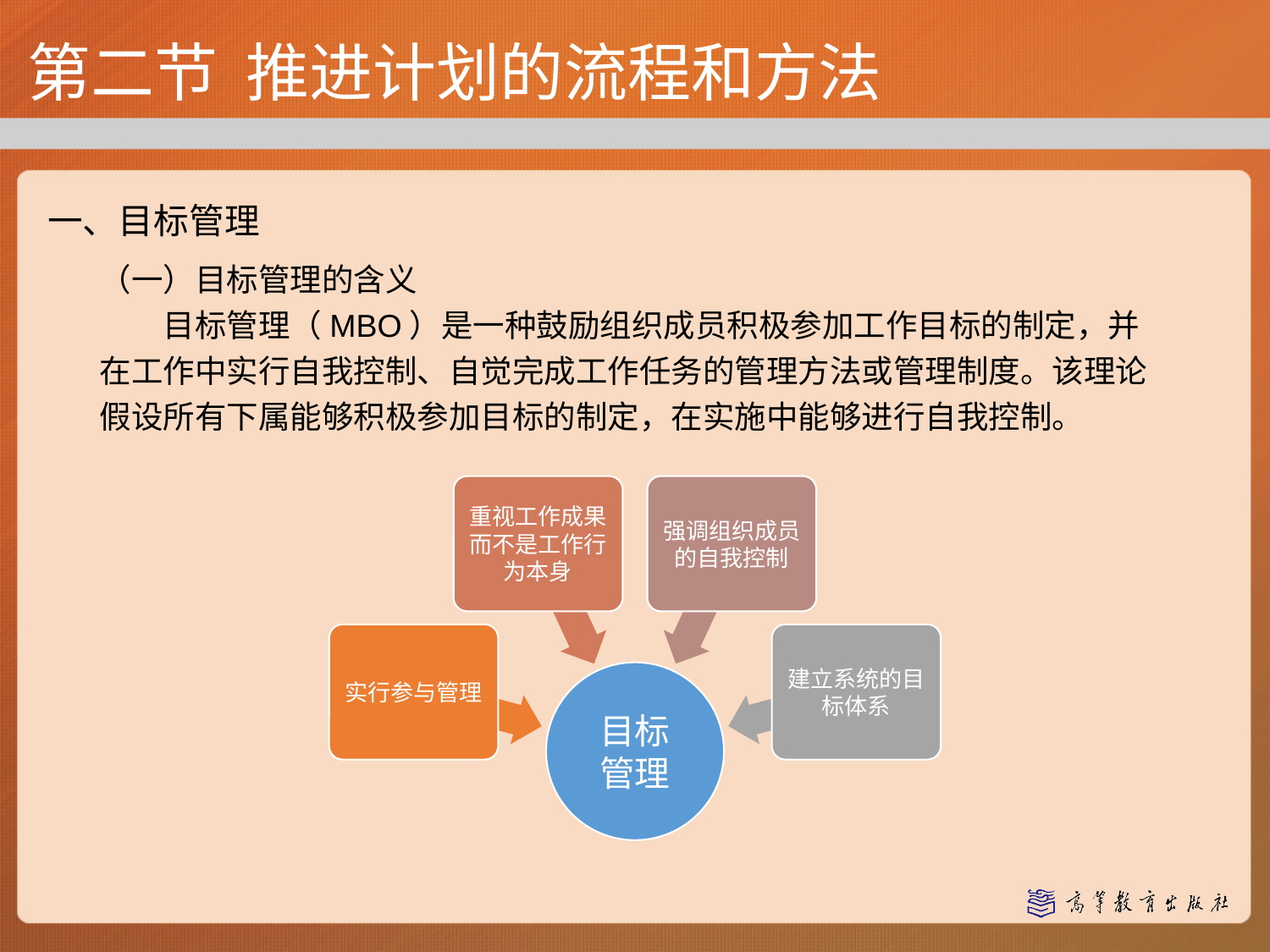

第二节  推进计划的流程和方法
一、目标管理
（一）目标管理的含义
目标管理（MBO）是一种鼓励组织成员积极参加工作目标的制定，并在工作中实行自我控制、自觉完成工作任务的管理方法或管理制度。该理论假设所有下属能够积极参加目标的制定，在实施中能够进行自我控制。
目标
管理
实行参与管理
重视工作成果而不是工作行为本身
强调组织成员的自我控制
建立系统的目标体系